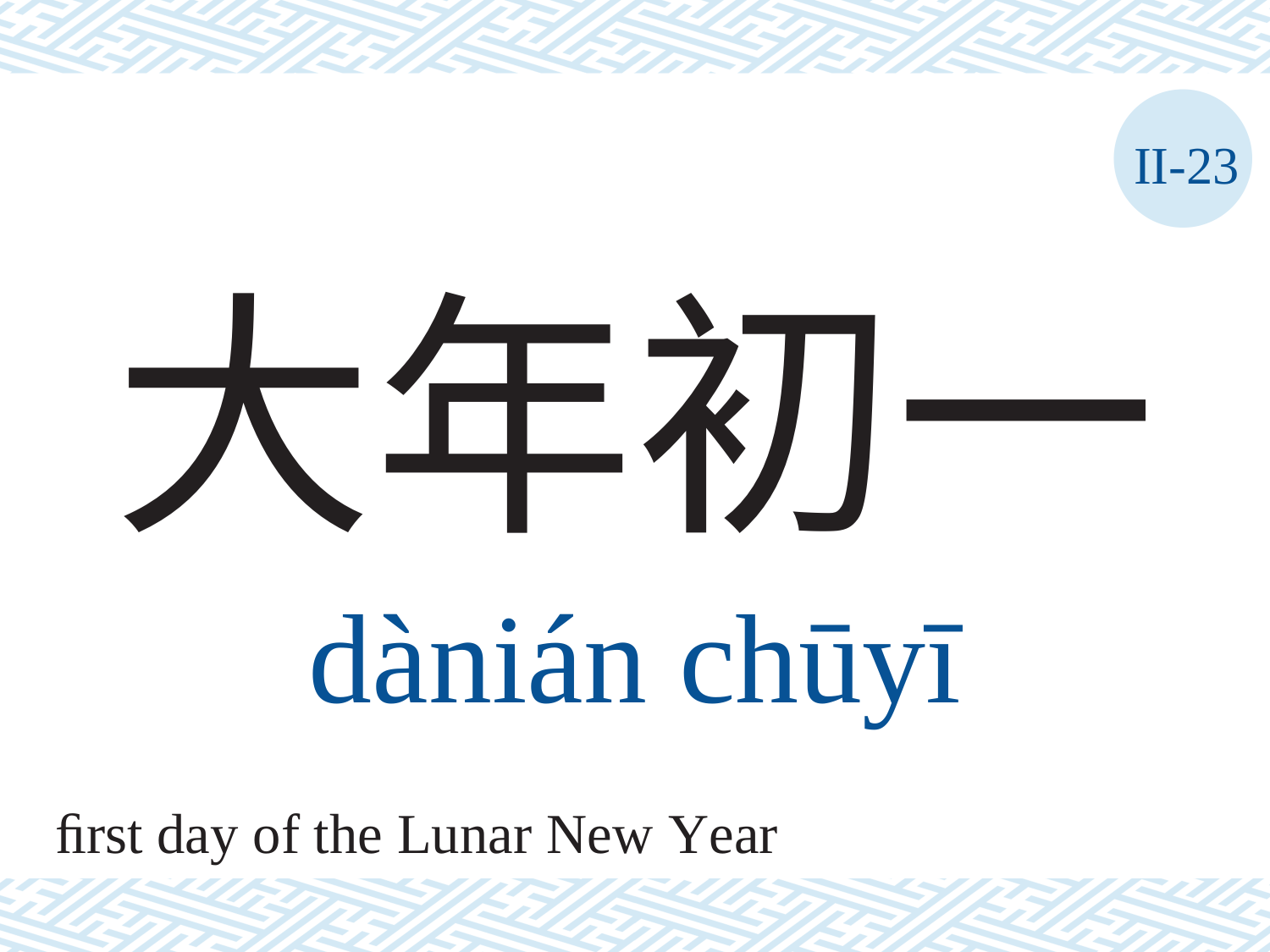

II-23
# 大年初一
dànián	chūyī
ﬁrst day of the Lunar New Year